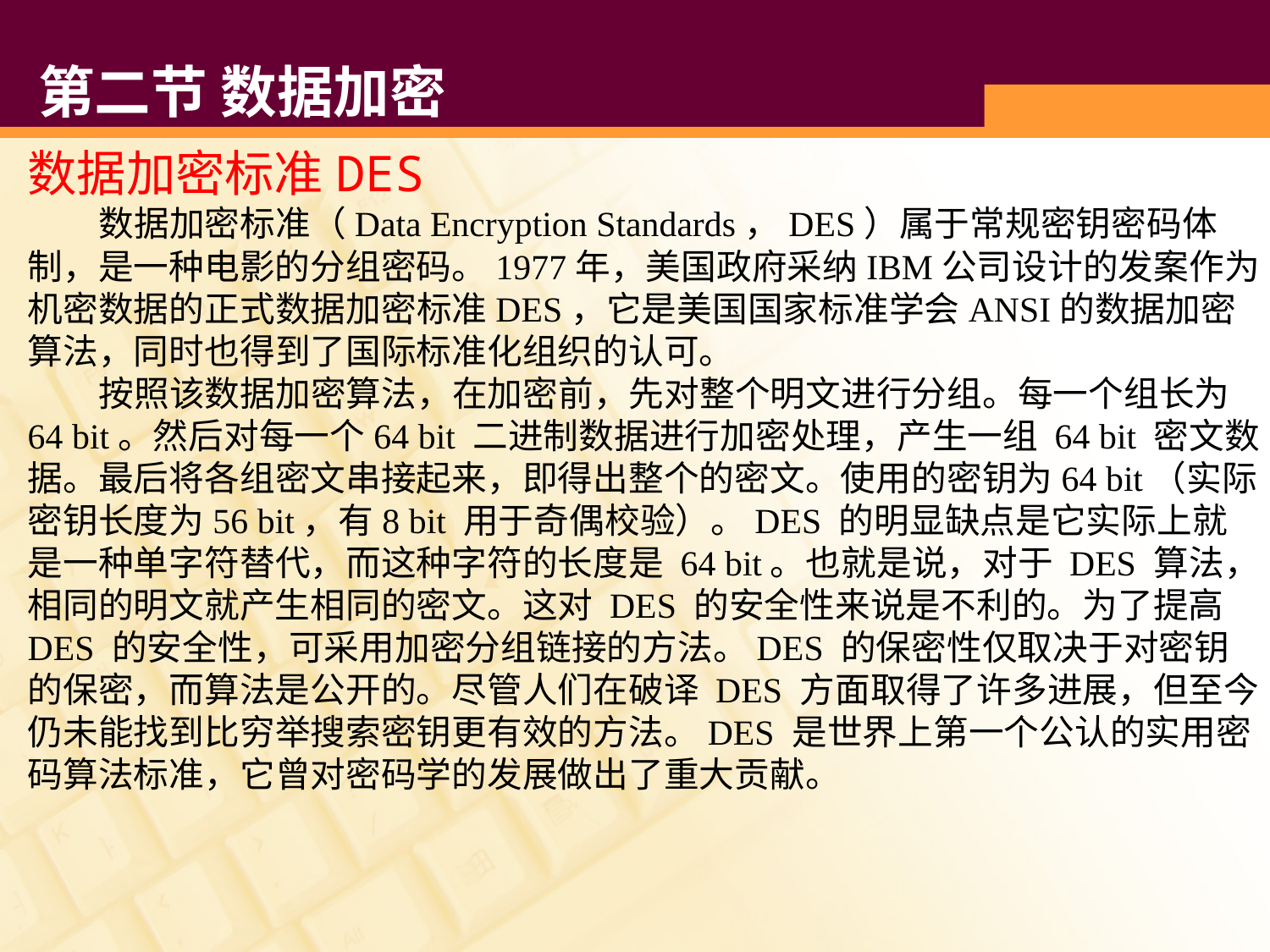

# 第二节 数据加密
数据加密标准DES
        数据加密标准（Data Encryption Standards，DES）属于常规密钥密码体制，是一种电影的分组密码。1977年，美国政府采纳IBM公司设计的发案作为机密数据的正式数据加密标准DES，它是美国国家标准学会ANSI的数据加密算法，同时也得到了国际标准化组织的认可。
        按照该数据加密算法，在加密前，先对整个明文进行分组。每一个组长为 64 bit。然后对每一个64 bit 二进制数据进行加密处理，产生一组 64 bit 密文数据。最后将各组密文串接起来，即得出整个的密文。使用的密钥为64 bit（实际密钥长度为56 bit，有8 bit 用于奇偶校验）。DES 的明显缺点是它实际上就是一种单字符替代，而这种字符的长度是 64 bit。也就是说，对于 DES 算法，相同的明文就产生相同的密文。这对 DES 的安全性来说是不利的。为了提高 DES 的安全性，可采用加密分组链接的方法。DES 的保密性仅取决于对密钥的保密，而算法是公开的。尽管人们在破译 DES 方面取得了许多进展，但至今仍未能找到比穷举搜索密钥更有效的方法。DES 是世界上第一个公认的实用密码算法标准，它曾对密码学的发展做出了重大贡献。